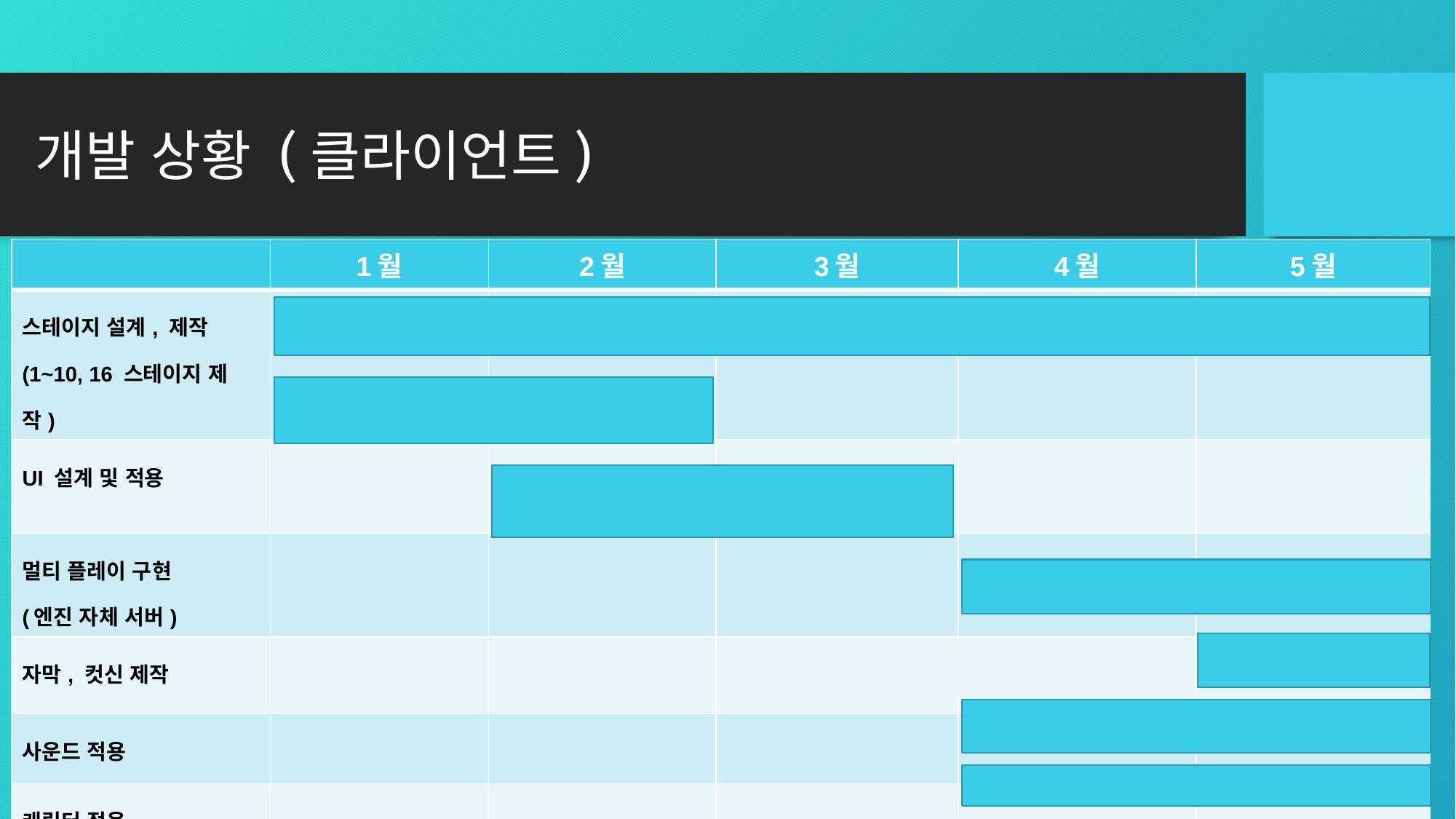

# 개발 상황 (클라이언트)
|  | 1월 | 2월 | 3월 | 4월 | 5월 |
| --- | --- | --- | --- | --- | --- |
| 스테이지 설계, 제작 (1~10, 16 스테이지 제작) |  |  |  |  |  |
| UI 설계 및 적용 |  |  |  |  |  |
| 멀티 플레이 구현 (엔진 자체 서버) |  |  |  |  |  |
| 자막, 컷신 제작 |  |  |  |  |  |
| 사운드 적용 |  |  |  |  |  |
| 캐릭터 적용 |  |  |  |  |  |
| 최적화 |  |  |  |  |  |